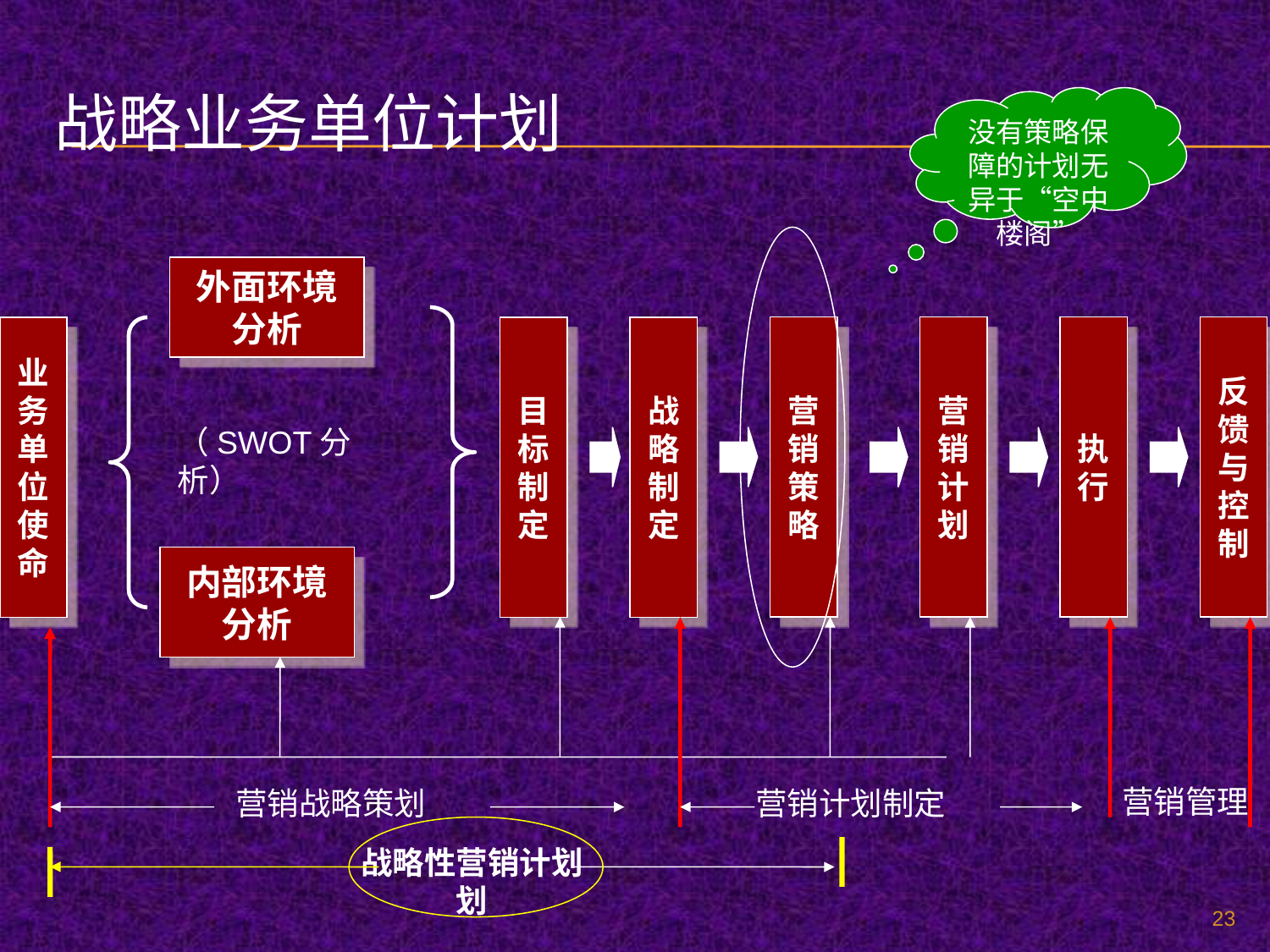

# 战略业务单位计划
没有策略保障的计划无异于“空中楼阁”

外面环境分析

营销策略
营销计划
执行
反馈与控制
业务单位使
命

目标制定
战略制定
（SWOT分析）

内部环境分析

营销管理
营销战略策划
营销计划制定

战略性营销计划划

23